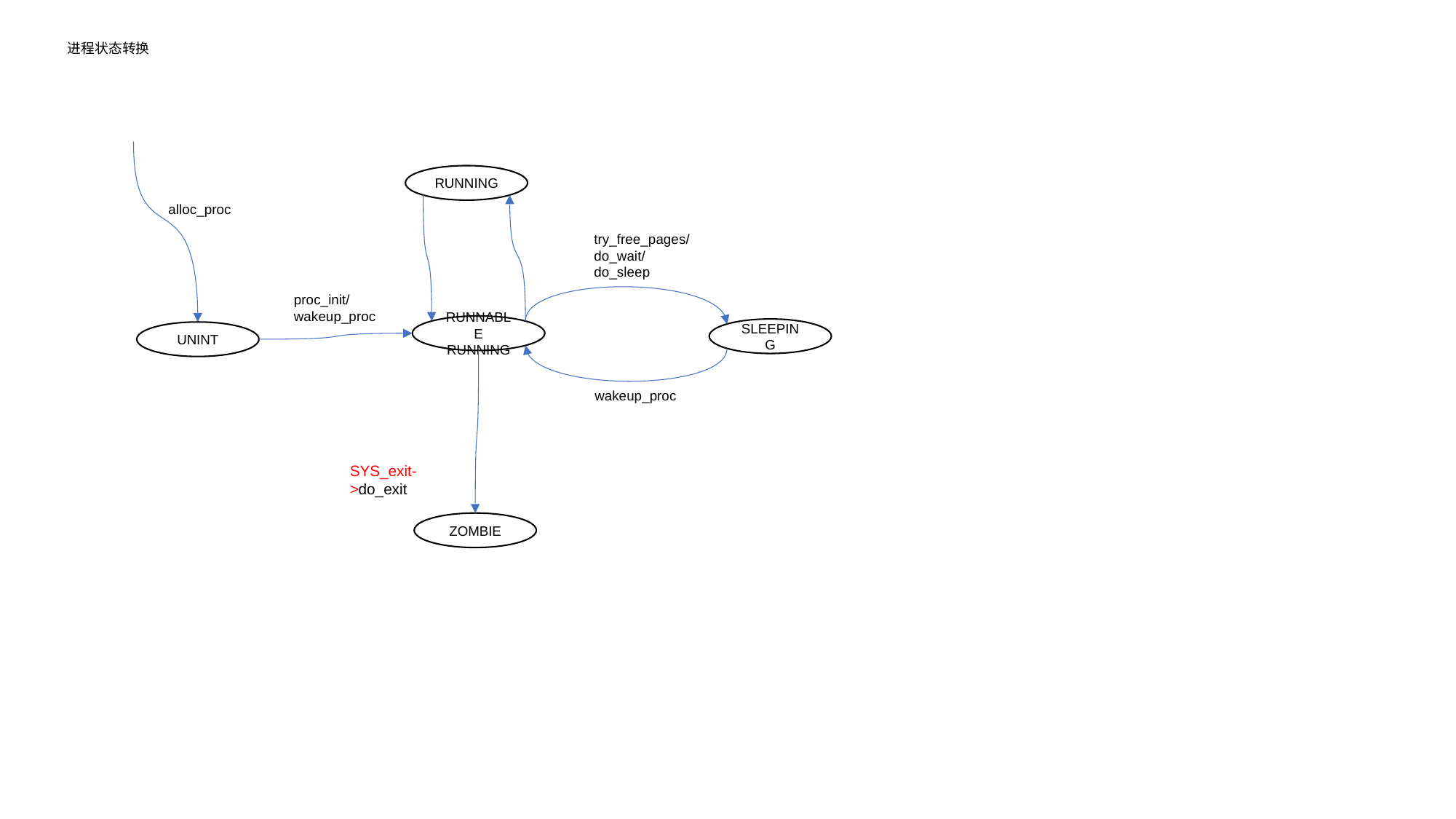

进程状态转换
RUNNING
alloc_proc
try_free_pages/
do_wait/
do_sleep
proc_init/
wakeup_proc
RUNNABLE
RUNNING
SLEEPING
UNINT
wakeup_proc
SYS_exit->do_exit
ZOMBIE